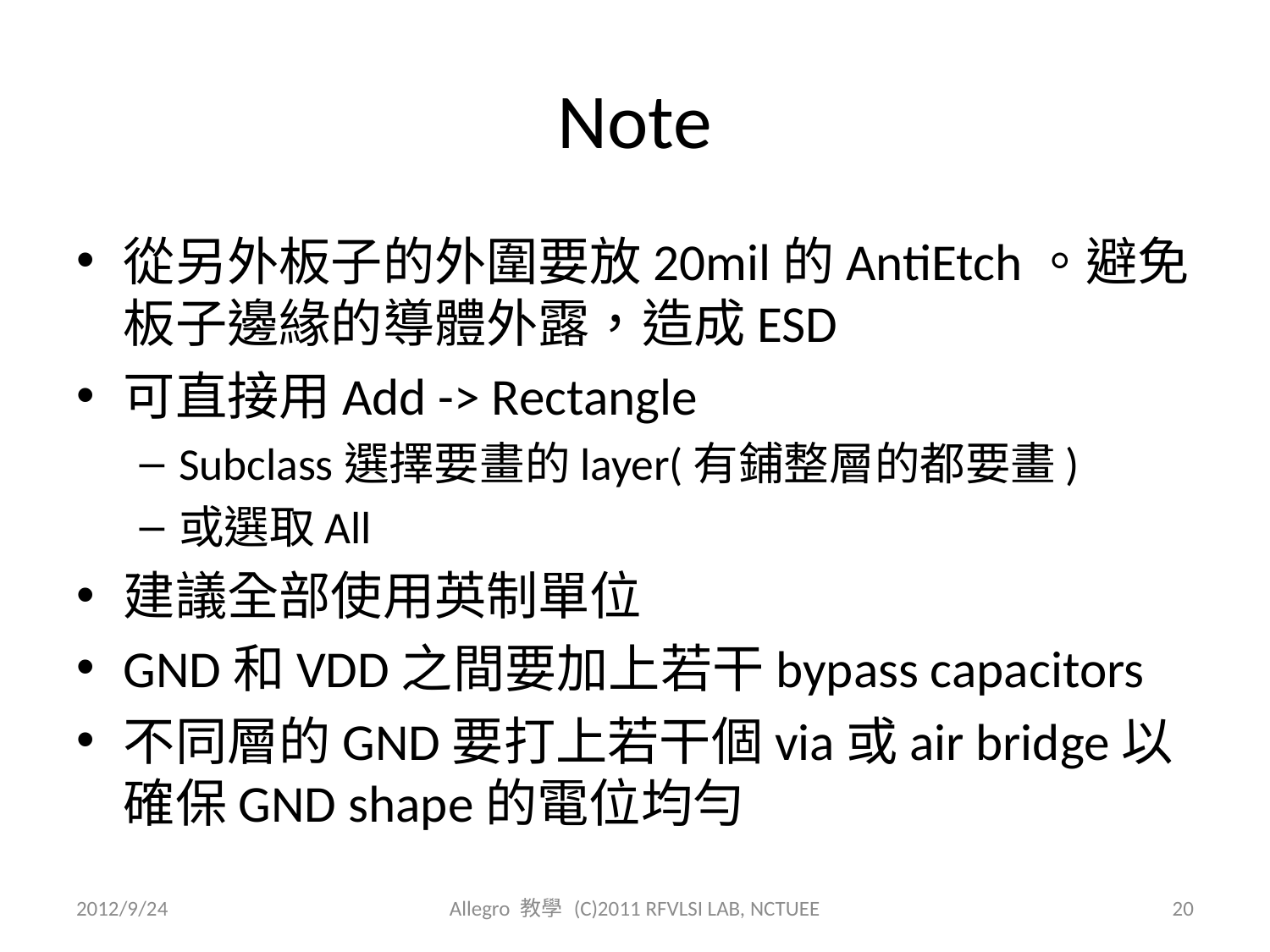

# Note
從另外板子的外圍要放20mil的AntiEtch。避免板子邊緣的導體外露，造成ESD
可直接用Add -> Rectangle
Subclass選擇要畫的layer(有鋪整層的都要畫)
或選取All
建議全部使用英制單位
GND和VDD之間要加上若干bypass capacitors
不同層的GND要打上若干個via或air bridge以確保GND shape的電位均勻
2012/9/24
Allegro 教學 (C)2011 RFVLSI LAB, NCTUEE
20